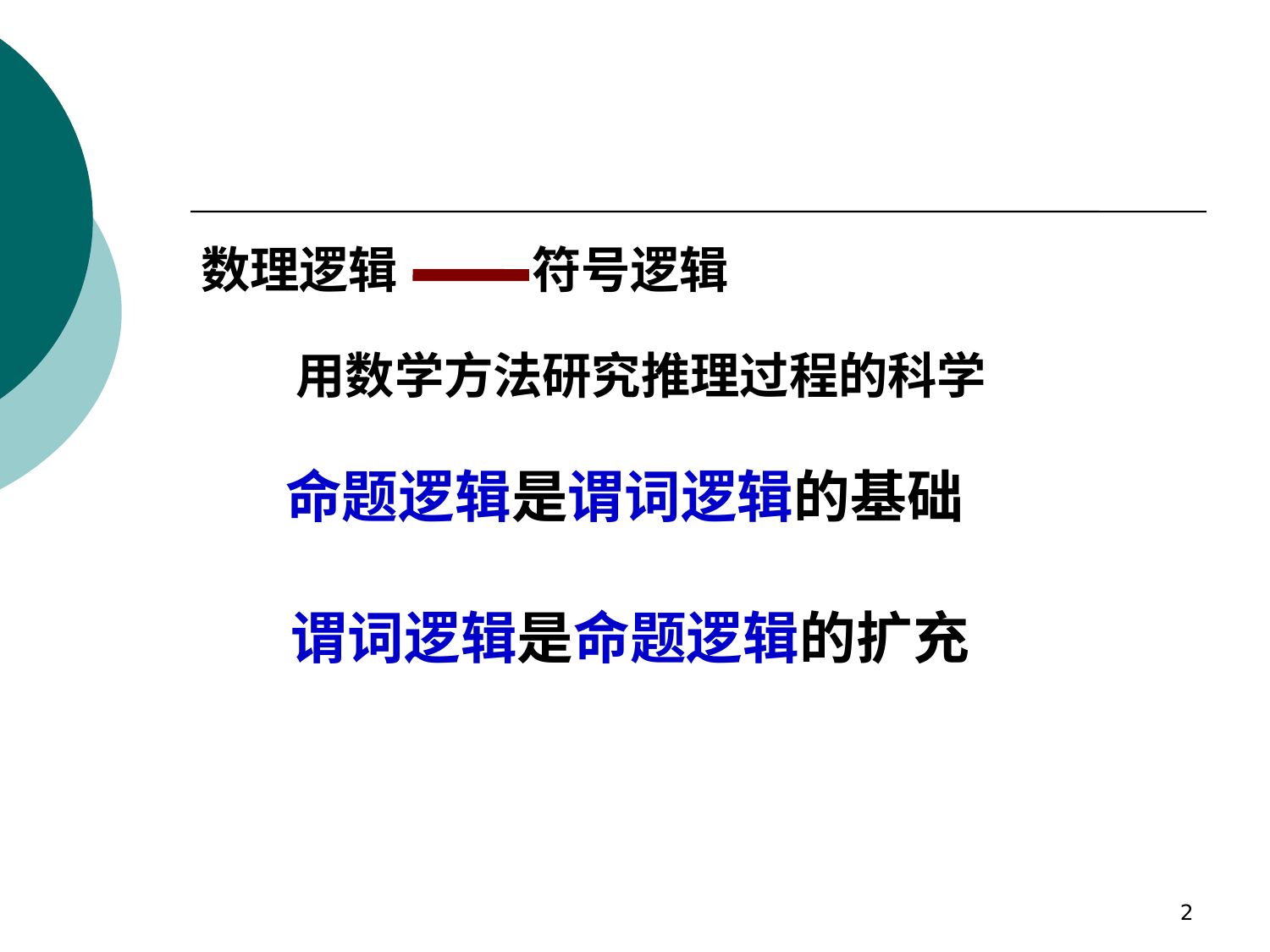

数理逻辑
符号逻辑

用数学方法研究推理过程的科学
命题逻辑是谓词逻辑的基础
谓词逻辑是命题逻辑的扩充
2